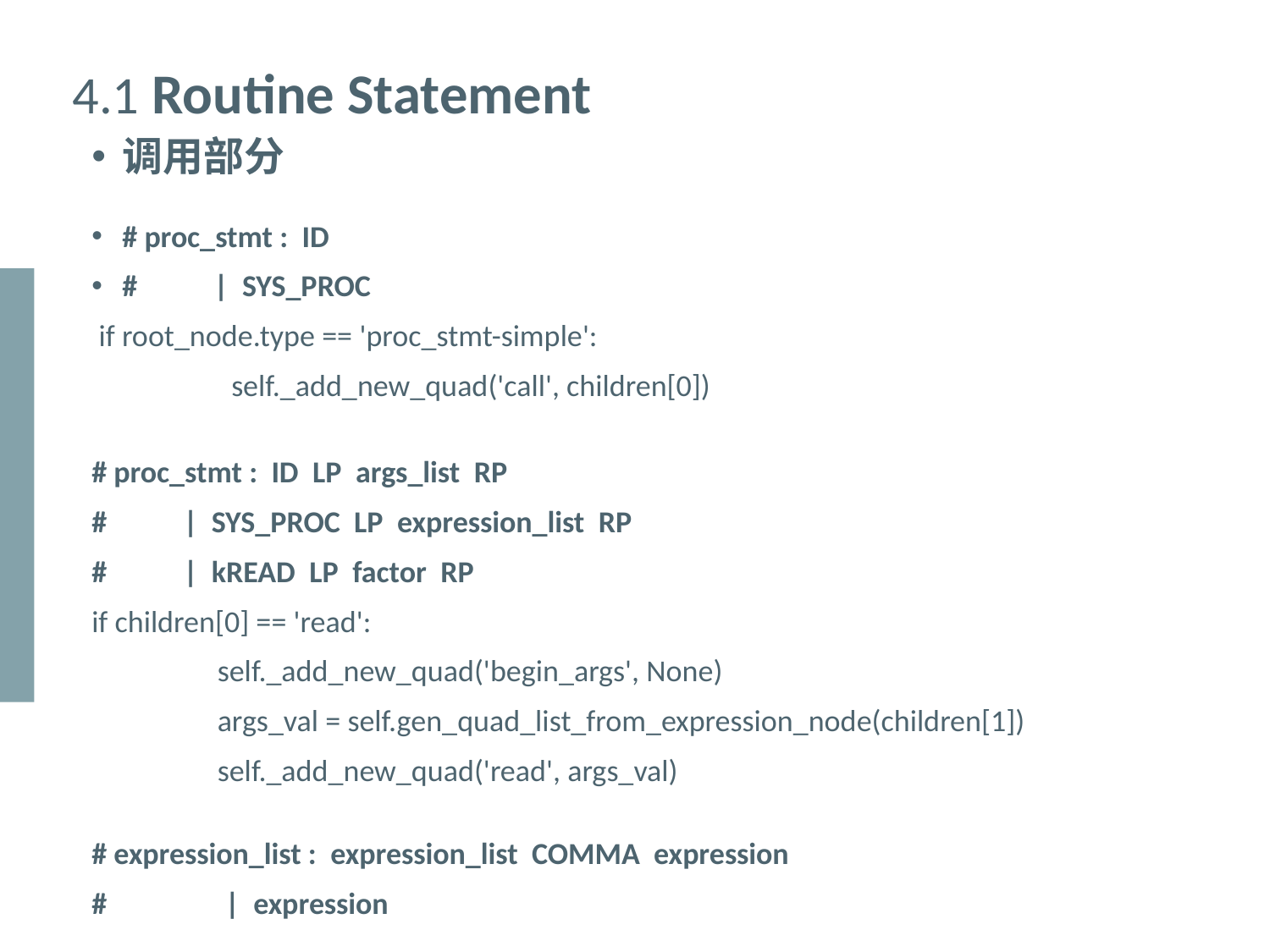

4.1 Routine Statement
调用部分

# proc_stmt :  ID
#           |  SYS_PROC
 if root_node.type == 'proc_stmt-simple':
                    self._add_new_quad('call', children[0])

# proc_stmt :  ID  LP  args_list  RP
#           |  SYS_PROC  LP  expression_list  RP
#           |  kREAD  LP  factor  RP
if children[0] == 'read':
                  self._add_new_quad('begin_args', None)
                  args_val = self.gen_quad_list_from_expression_node(children[1])
                  self._add_new_quad('read', args_val)

# expression_list :  expression_list  COMMA  expression
#                 |  expression